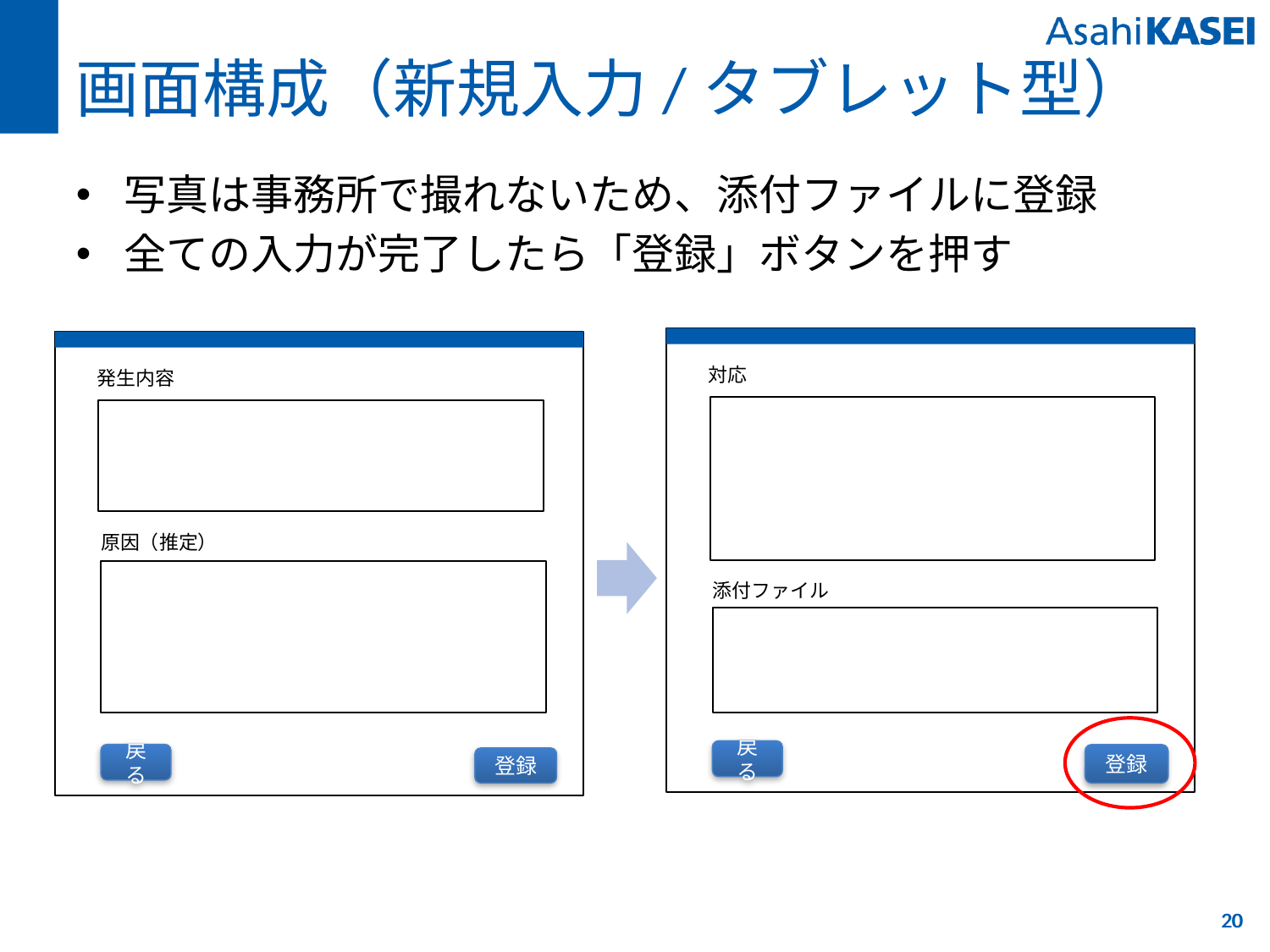

# 画面構成（新規入力/タブレット型）
写真は事務所で撮れないため、添付ファイルに登録
全ての入力が完了したら「登録」ボタンを押す

対応
発生内容

原因（推定）

添付ファイル

戻る
戻る
登録
登録